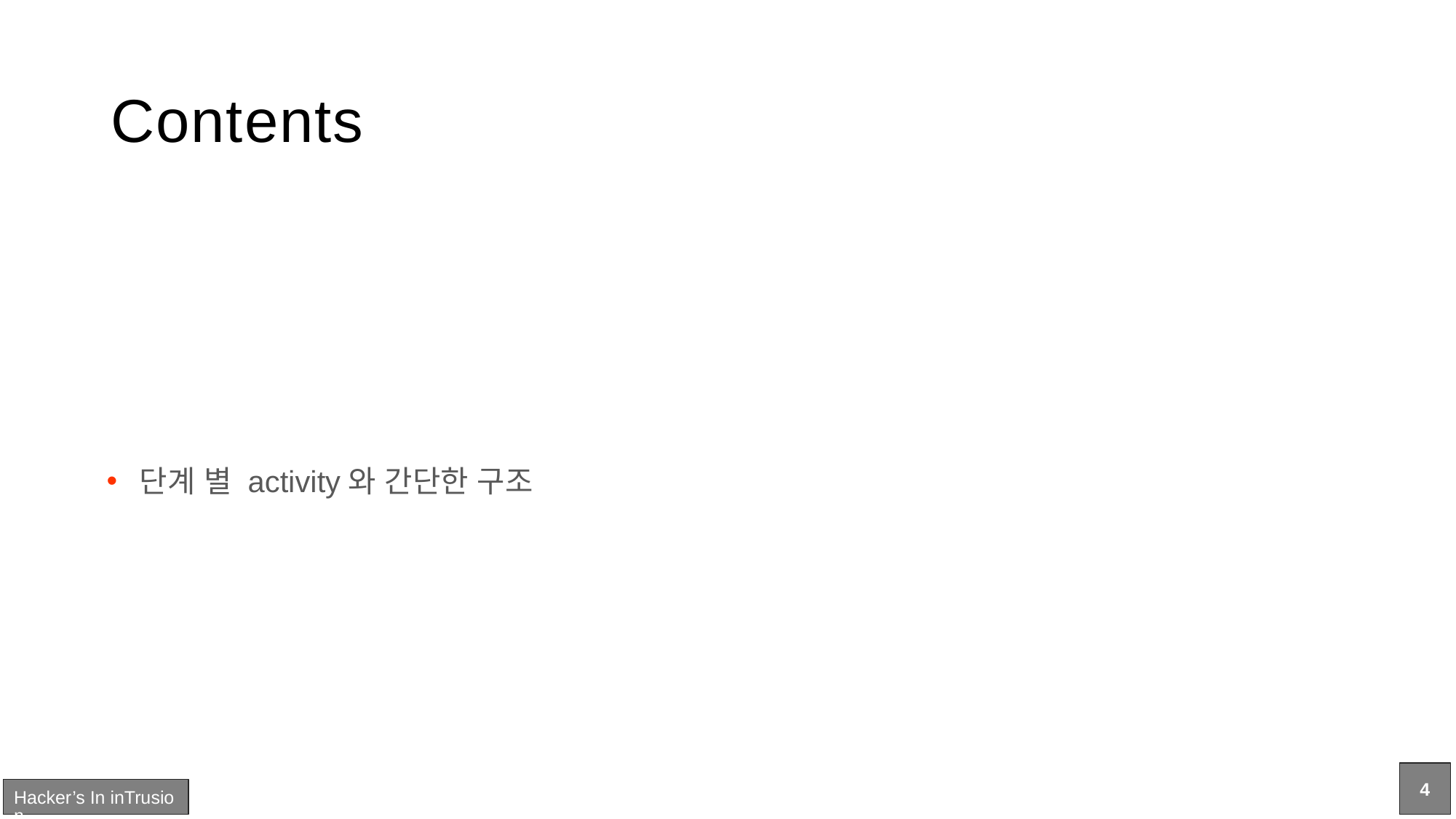

# Contents
단계 별 activity와 간단한 구조
4
Hacker’s In inTrusion